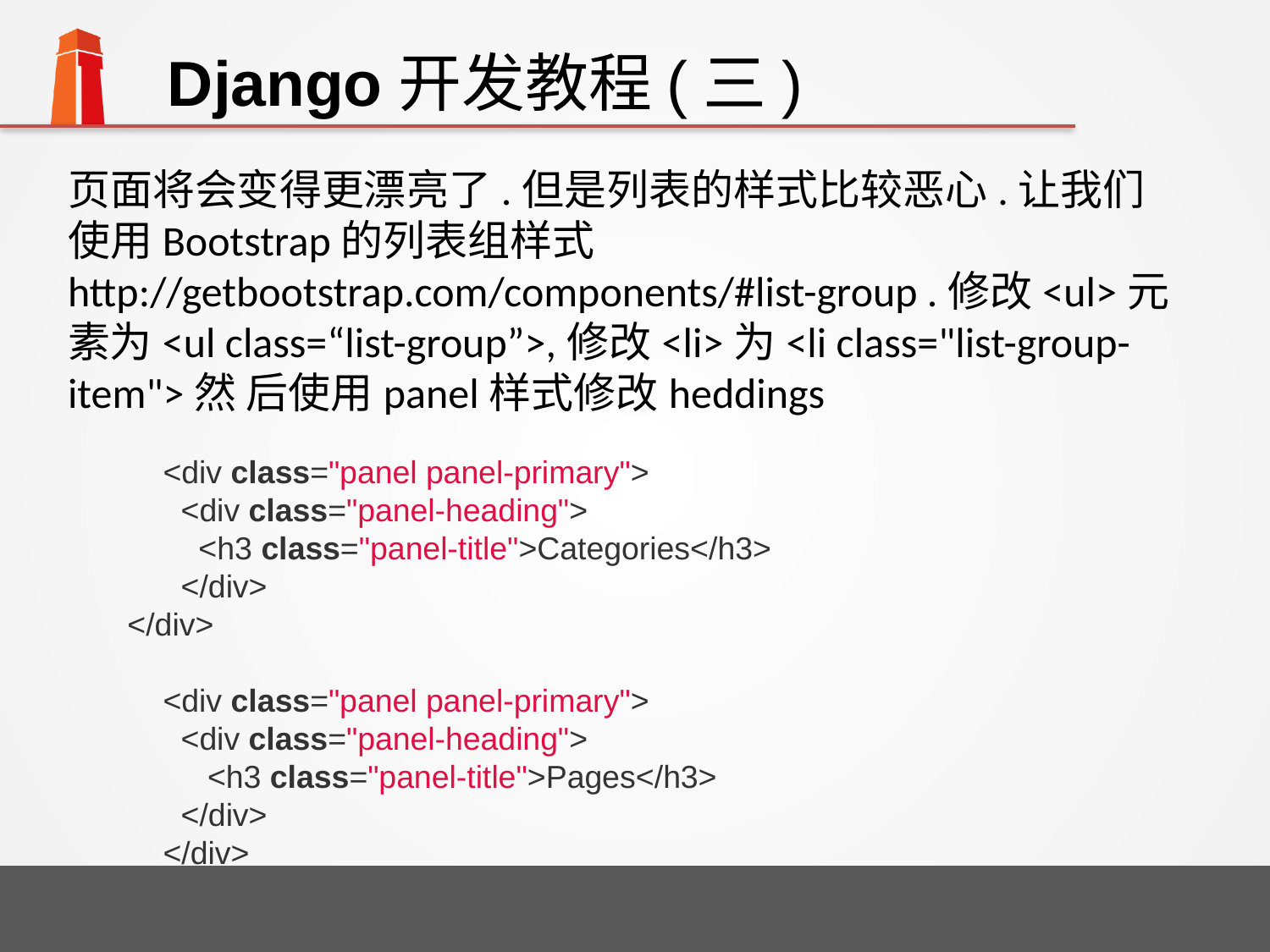

# Django开发教程(三)
页面将会变得更漂亮了.但是列表的样式比较恶心.让我们使用Bootstrap的列表组样式 http://getbootstrap.com/components/#list-group .修改<ul>元素为<ul class=“list-group”>,修改<li>为<li class="list-group-item">然 后使用panel样式修改heddings
    <div class="panel panel-primary">
      <div class="panel-heading">
        <h3 class="panel-title">Categories</h3>
      </div>
</div>

    <div class="panel panel-primary">
      <div class="panel-heading">
         <h3 class="panel-title">Pages</h3>
      </div>
    </div>